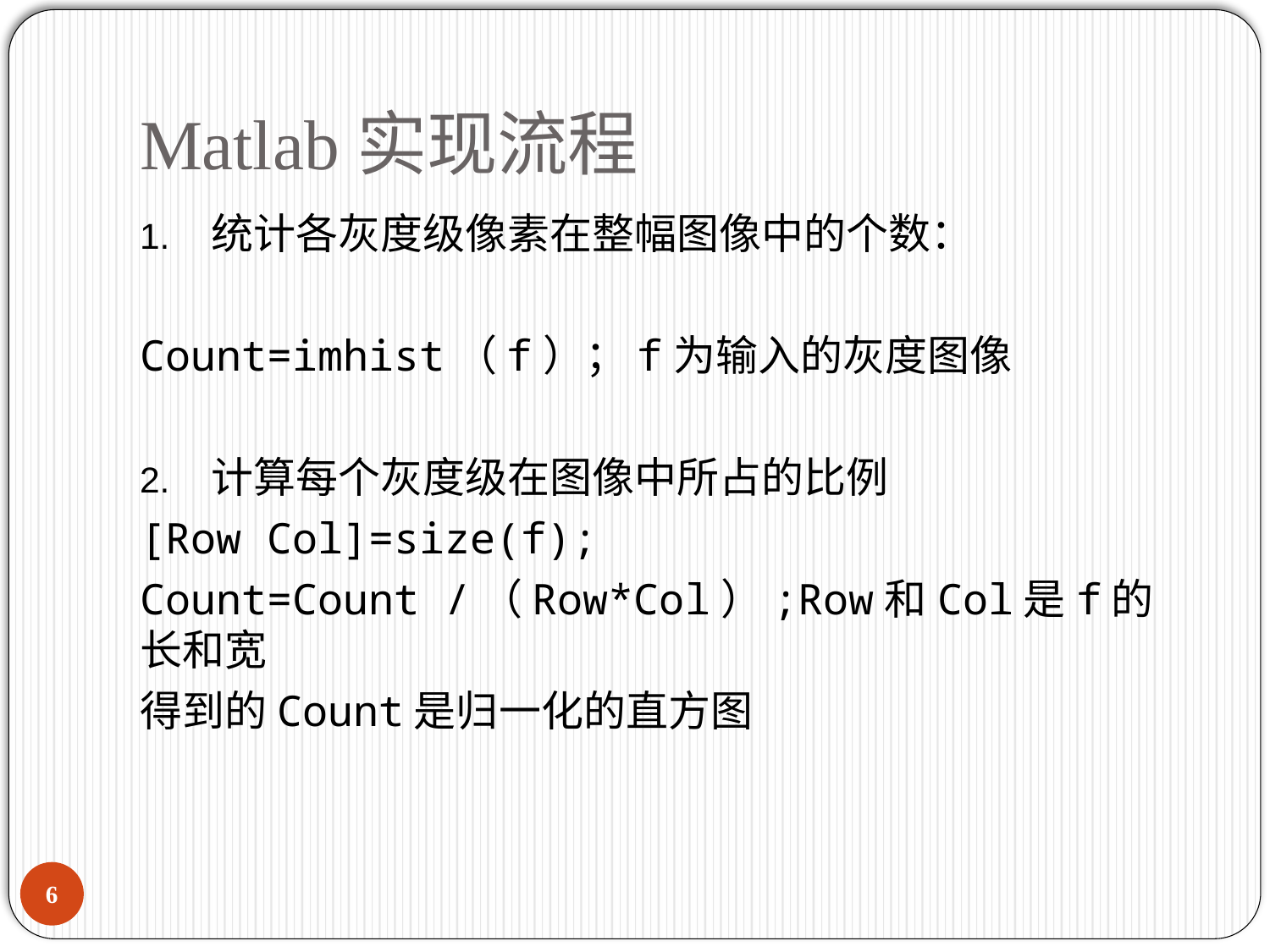

# Matlab实现流程
统计各灰度级像素在整幅图像中的个数：

Count=imhist（f）；f为输入的灰度图像

计算每个灰度级在图像中所占的比例
[Row Col]=size(f);
Count=Count /（Row*Col）;Row和Col是f的长和宽
得到的Count是归一化的直方图
6